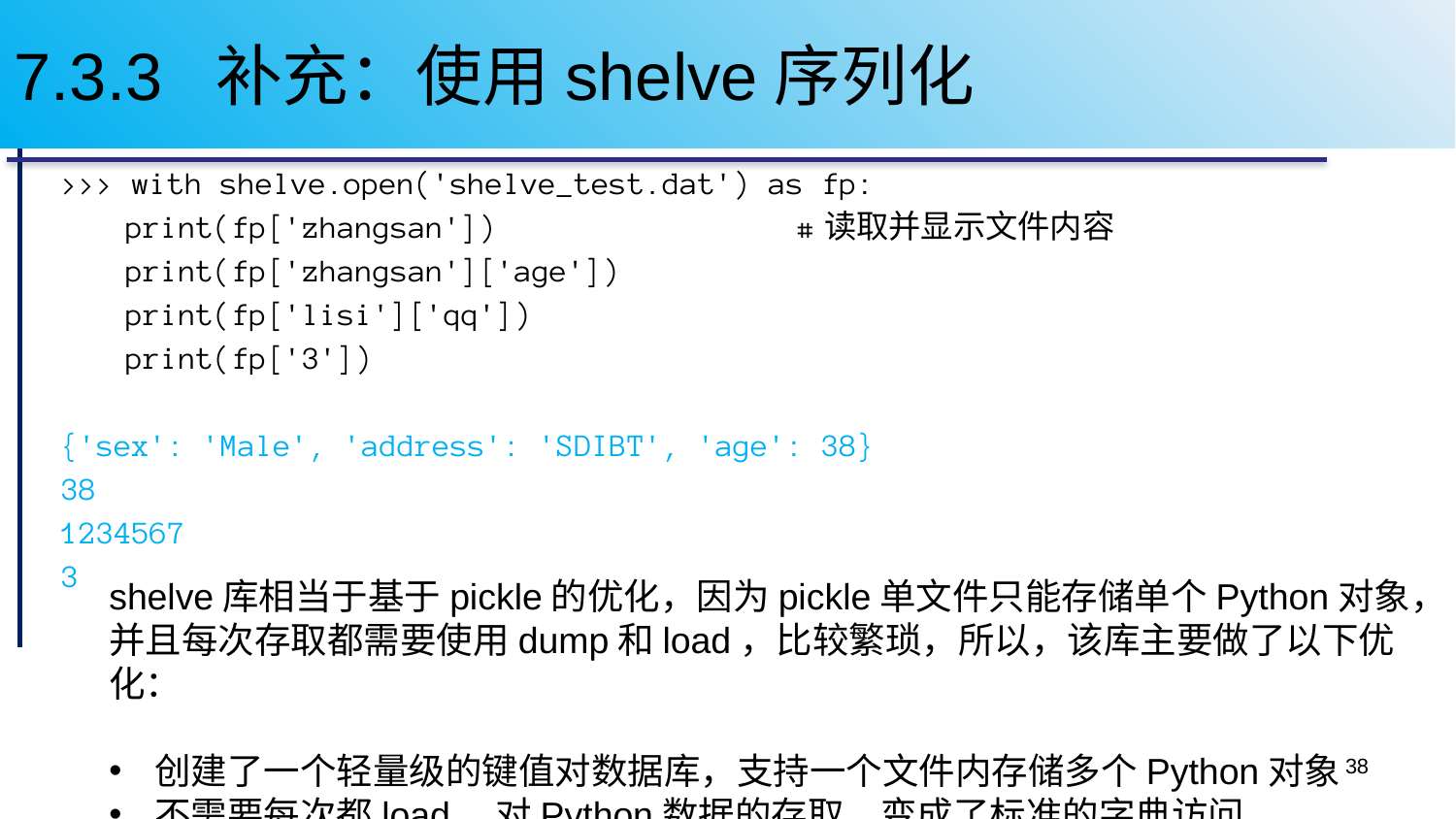

# 7.3.3  补充：使用shelve序列化
>>> with shelve.open('shelve_test.dat') as fp:
        print(fp['zhangsan'])                 #读取并显示文件内容
        print(fp['zhangsan']['age'])
        print(fp['lisi']['qq'])
        print(fp['3'])

{'sex': 'Male', 'address': 'SDIBT', 'age': 38}
38
1234567
3
shelve库相当于基于pickle的优化，因为pickle单文件只能存储单个Python对象，并且每次存取都需要使用dump和load，比较繁琐，所以，该库主要做了以下优化：

创建了一个轻量级的键值对数据库，支持一个文件内存储多个Python对象
不需要每次都load，对Python数据的存取，变成了标准的字典访问

38